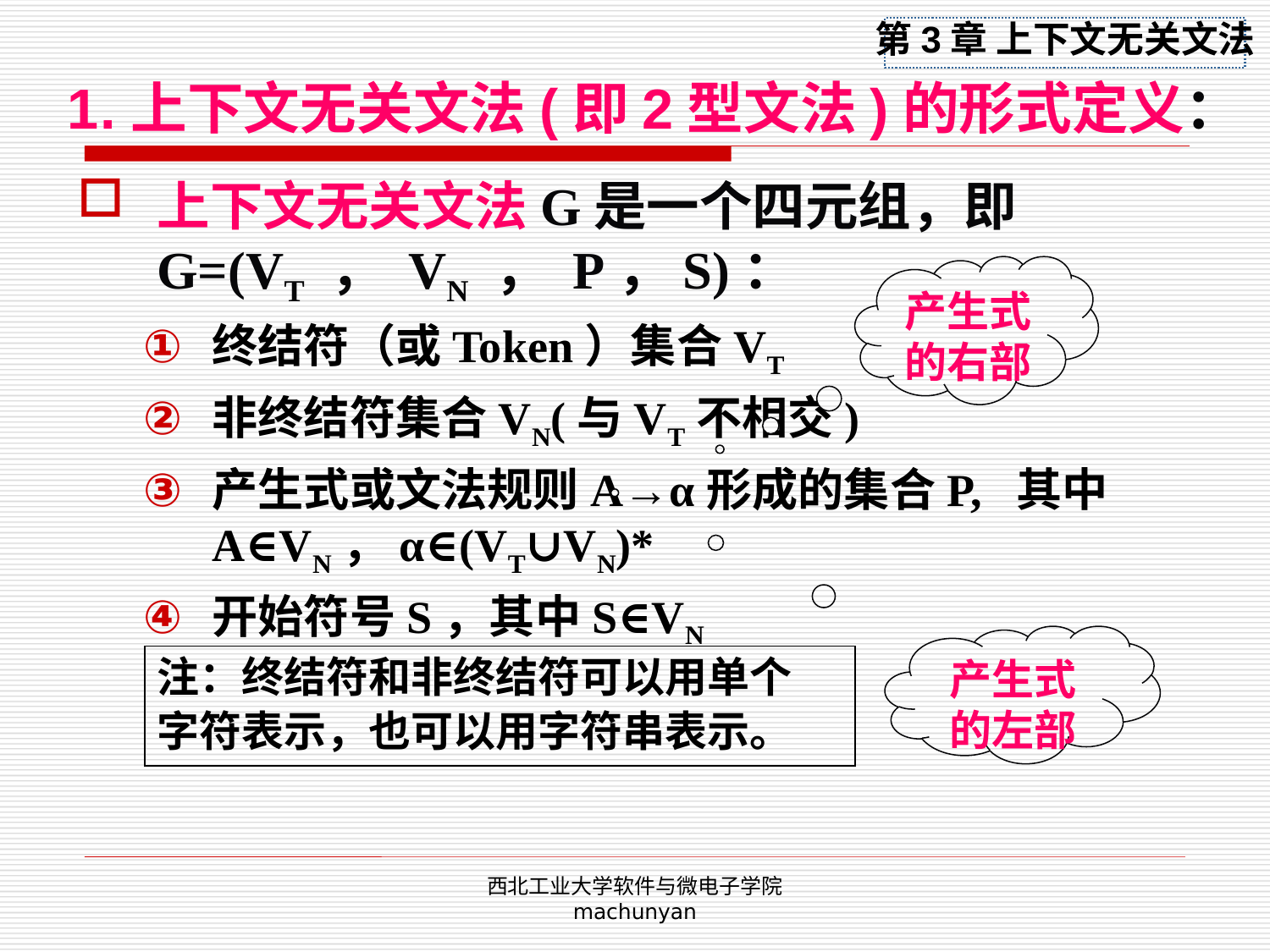

上下文无关文法(即2型文法)的形式定义：
上下文无关文法G是一个四元组，即G=(VT ， VN ， P，S)：
终结符（或Token）集合VT
非终结符集合VN(与VT不相交)
产生式或文法规则A→α形成的集合P,  其中A∈VN，α∈(VT∪VN)*
开始符号S，其中S∈VN

产生式的右部
产生式的左部
注：终结符和非终结符可以用单个
字符表示，也可以用字符串表示。

西北工业大学软件与微电子学院 machunyan
12